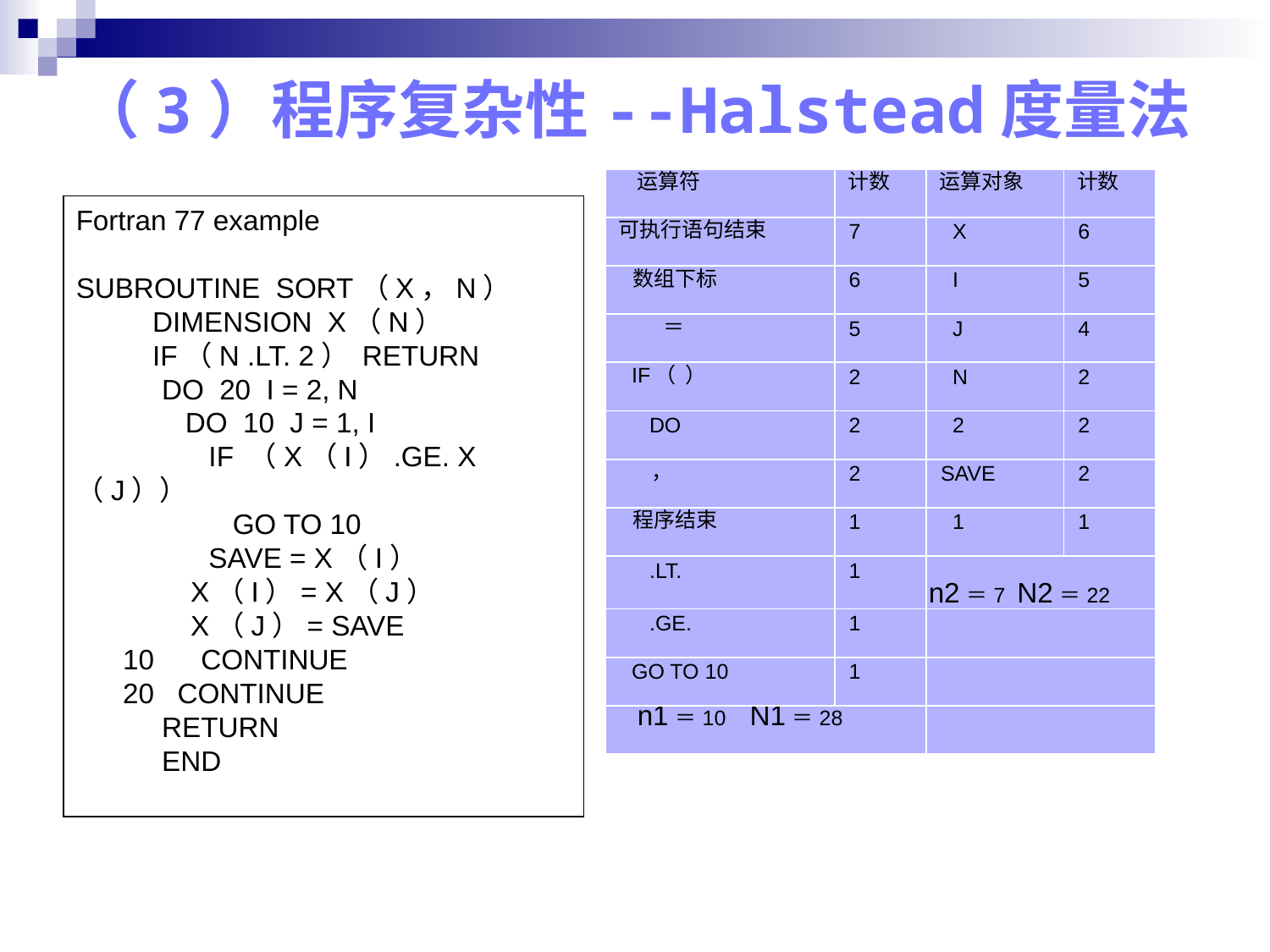

# （3）程序复杂性--Halstead度量法
| 运算符 | 计数 | 运算对象 | 计数 |
| --- | --- | --- | --- |
| 可执行语句结束 | 7 | X | 6 |
| 数组下标 | 6 | I | 5 |
| ＝ | 5 | J | 4 |
| IF（ ） | 2 | N | 2 |
| DO | 2 | 2 | 2 |
| ， | 2 | SAVE | 2 |
| 程序结束 | 1 | 1 | 1 |
| .LT. | 1 | n2＝7 N2＝22 |  |
| .GE. | 1 |  |  |
| GO TO 10 | 1 |  |  |
| n1＝10 N1＝28 |  |  |  |
Fortran 77 example

SUBROUTINE  SORT（X，N）
           DIMENSION  X（N）
           IF（N .LT. 2） RETURN
           DO  20  I = 2, N
              DO  10  J = 1, I
                 IF （X（I）.GE. X（J））
                    GO TO 10
                 SAVE = X（I）
                 X（I）= X（J）
                 X（J）= SAVE
      10      CONTINUE
      20   CONTINUE
           RETURN
           END

32